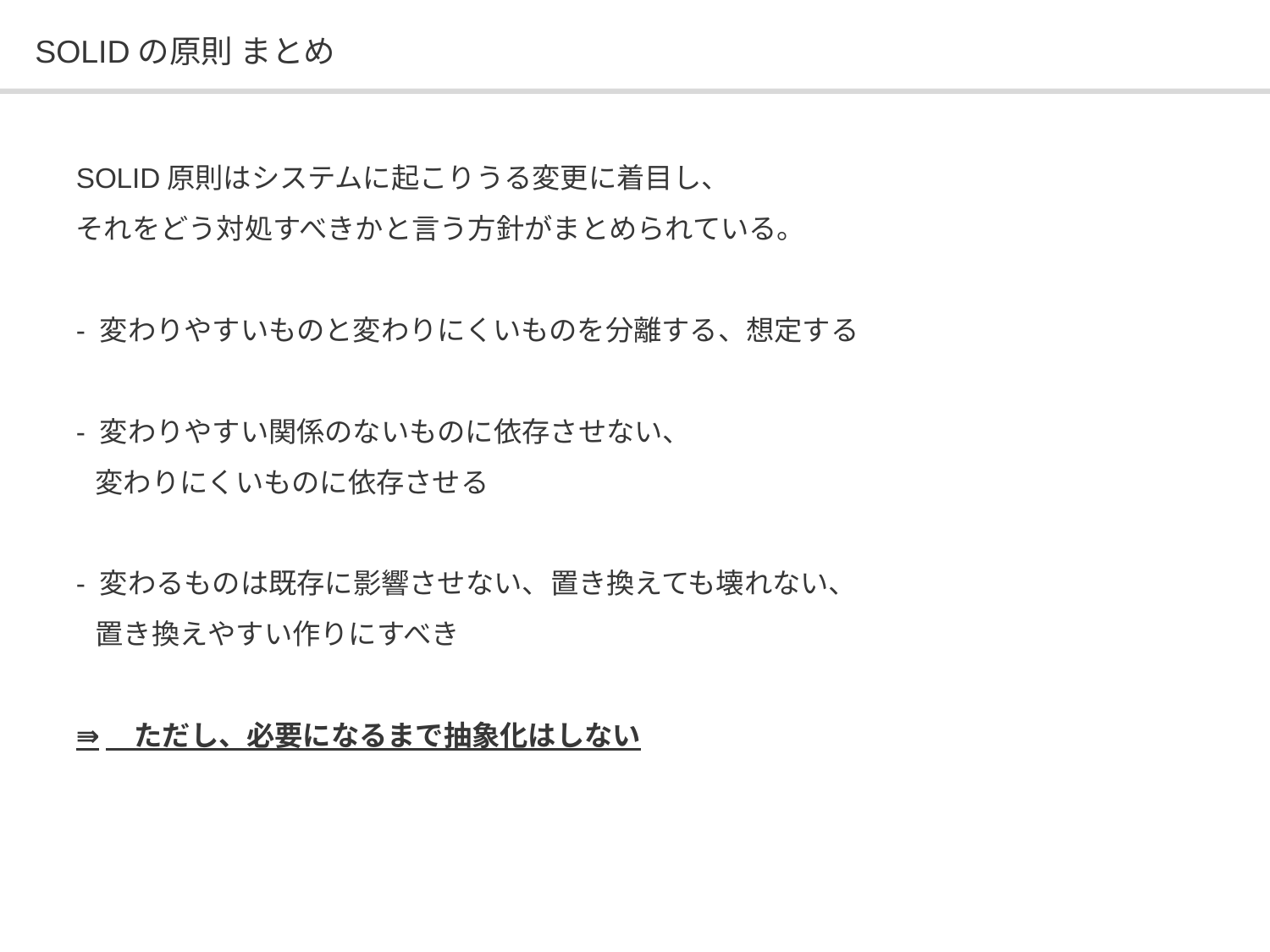

# SOLIDの原則 まとめ
SOLID原則はシステムに起こりうる変更に着目し、
それをどう対処すべきかと言う方針がまとめられている。

- 変わりやすいものと変わりにくいものを分離する、想定する

- 変わりやすい関係のないものに依存させない、
  変わりにくいものに依存させる

- 変わるものは既存に影響させない、置き換えても壊れない、
  置き換えやすい作りにすべき

⇛　ただし、必要になるまで抽象化はしない